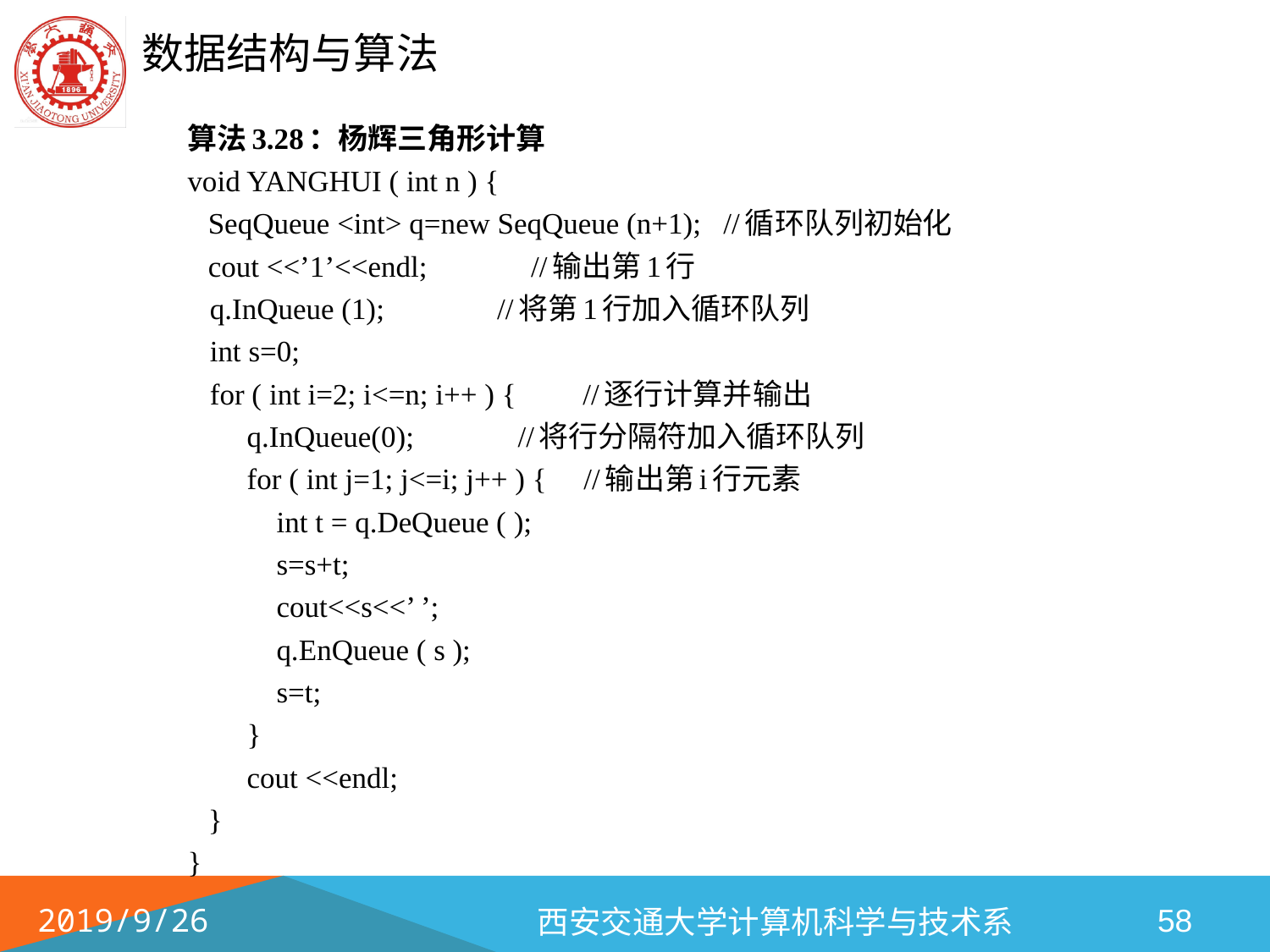

算法3.28：杨辉三角形计算
void YANGHUI ( int n ) {
	SeqQueue <int> q=new SeqQueue (n+1);   //循环队列初始化
	cout <<’1’<<endl;              //输出第1行
   q.InQueue (1);	               //将第1行加入循环队列
   int s=0;
   for ( int i=2; i<=n; i++ ) {         //逐行计算并输出
        q.InQueue(0);              //将行分隔符加入循环队列
        for ( int j=1; j<=i; j++ ) {     //输出第i行元素
            int t = q.DeQueue ( );
            s=s+t;
            cout<<s<<’ ’;
            q.EnQueue ( s );
            s=t;
        }
        cout <<endl;
	}
}